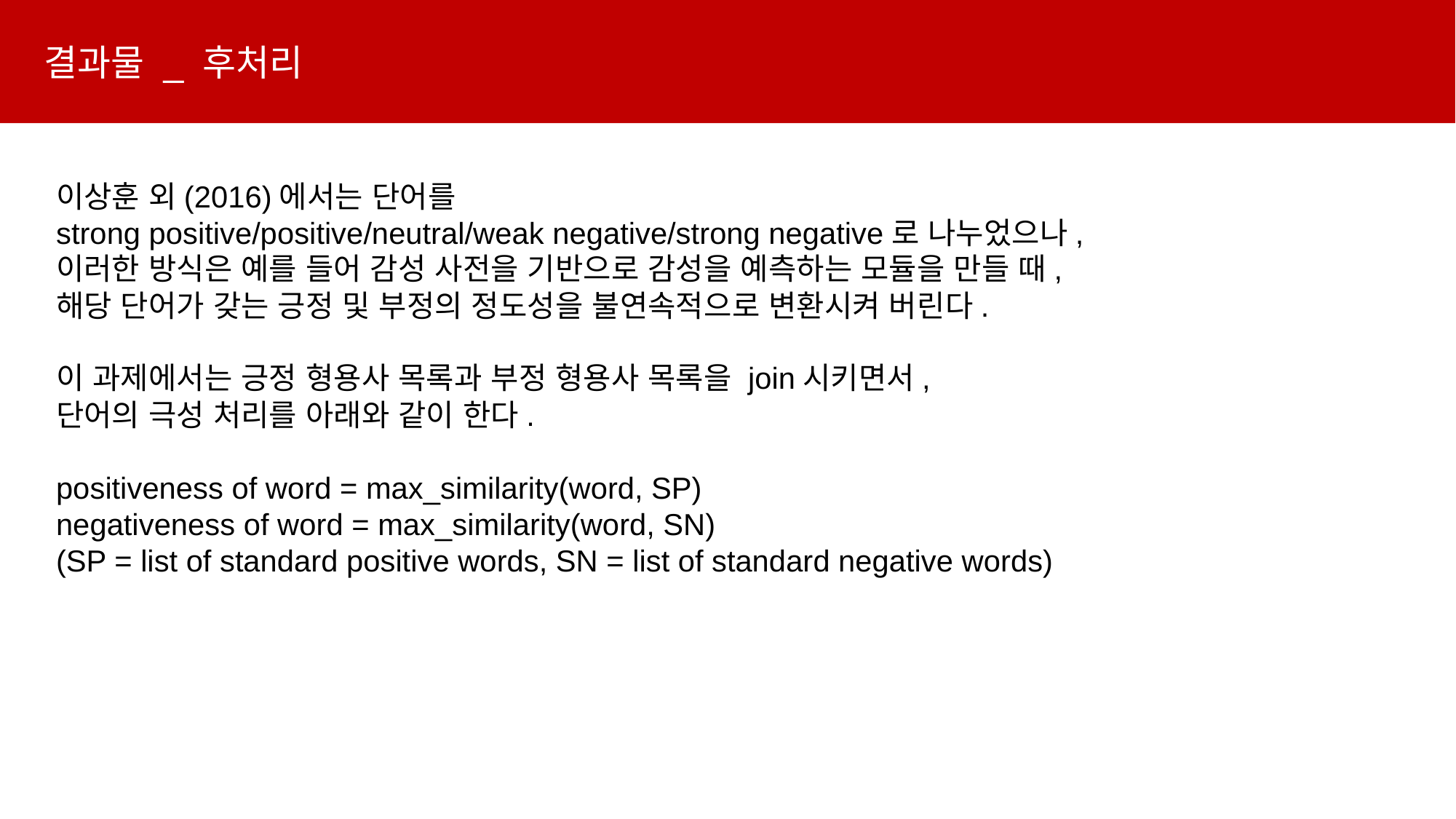

결과물 _ 후처리
이상훈 외(2016)에서는 단어를
strong positive/positive/neutral/weak negative/strong negative로 나누었으나,
이러한 방식은 예를 들어 감성 사전을 기반으로 감성을 예측하는 모듈을 만들 때,
해당 단어가 갖는 긍정 및 부정의 정도성을 불연속적으로 변환시켜 버린다.

이 과제에서는 긍정 형용사 목록과 부정 형용사 목록을 join시키면서,
단어의 극성 처리를 아래와 같이 한다.

positiveness of word = max_similarity(word, SP)
negativeness of word = max_similarity(word, SN)
(SP = list of standard positive words, SN = list of standard negative words)